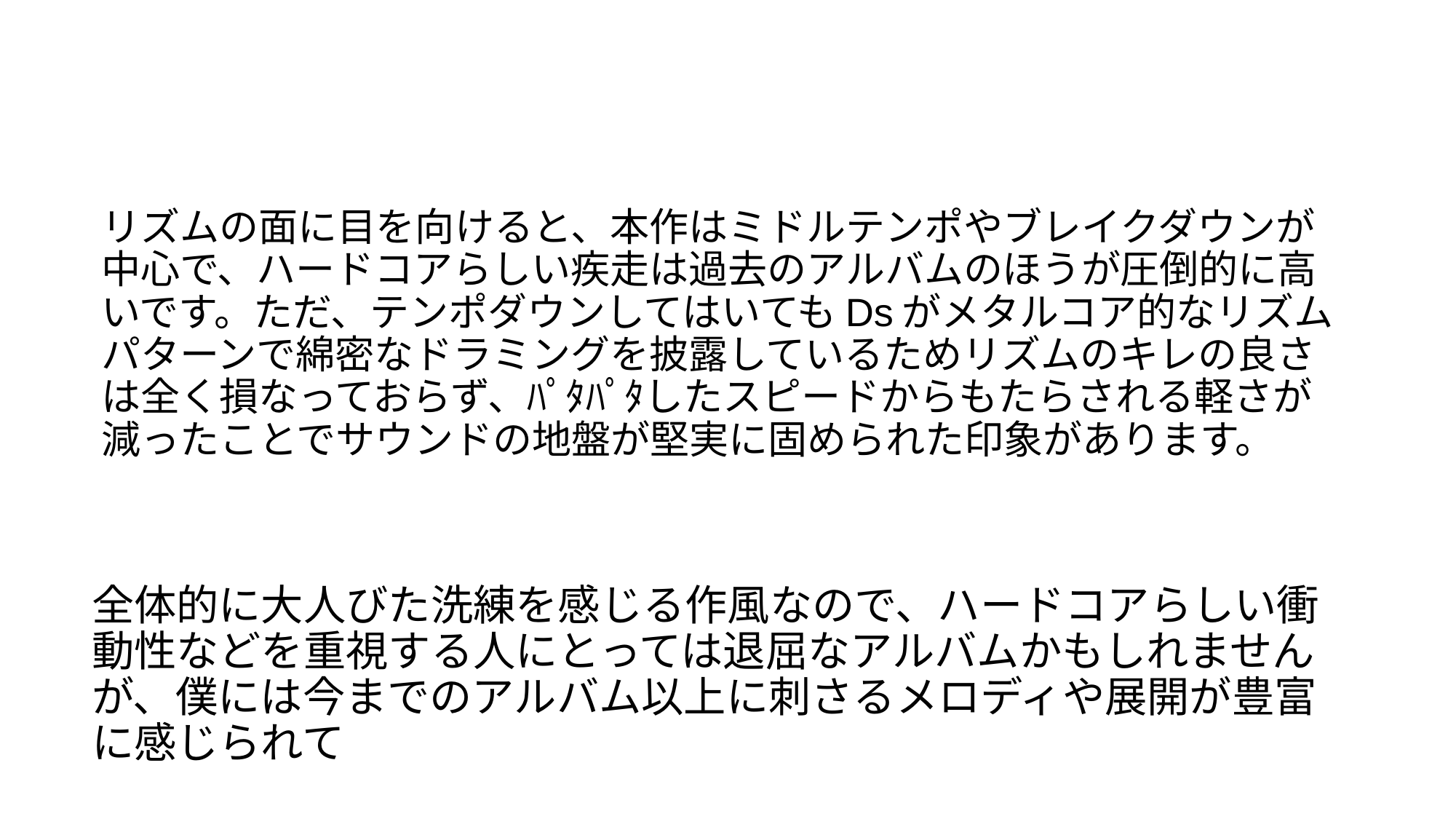

#
リズムの面に目を向けると、本作はミドルテンポやブレイクダウンが中心で、ハードコアらしい疾走は過去のアルバムのほうが圧倒的に高いです。ただ、テンポダウンしてはいてもDsがメタルコア的なリズムパターンで綿密なドラミングを披露しているためリズムのキレの良さは全く損なっておらず、ﾊﾟﾀﾊﾟﾀしたスピードからもたらされる軽さが減ったことでサウンドの地盤が堅実に固められた印象があります。
全体的に大人びた洗練を感じる作風なので、ハードコアらしい衝動性などを重視する人にとっては退屈なアルバムかもしれませんが、僕には今までのアルバム以上に刺さるメロディや展開が豊富に感じられて